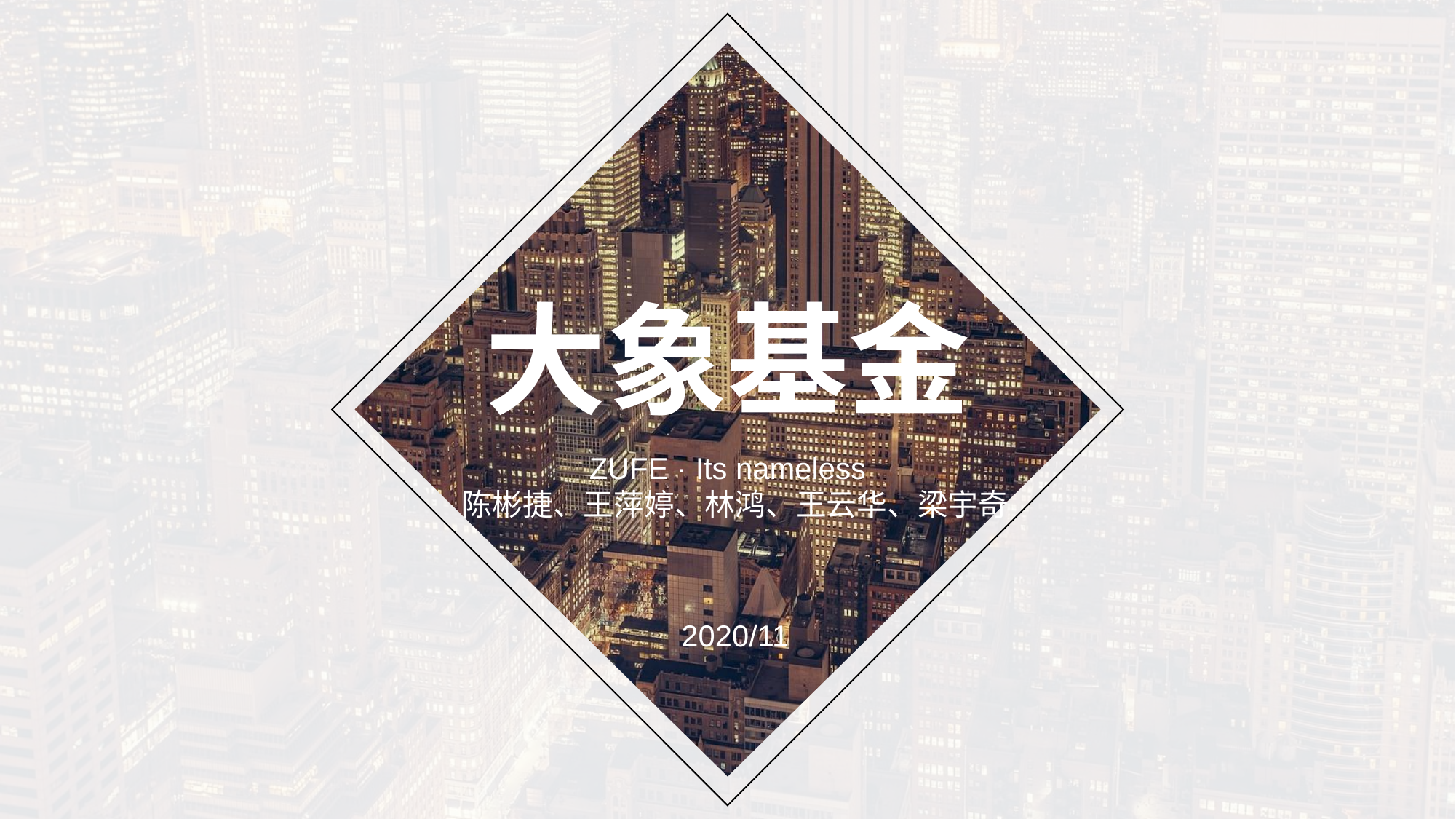

# 大象基金
ZUFE · Its nameless
陈彬捷、王萍婷、林鸿、王云华、梁宇奇
2020/11